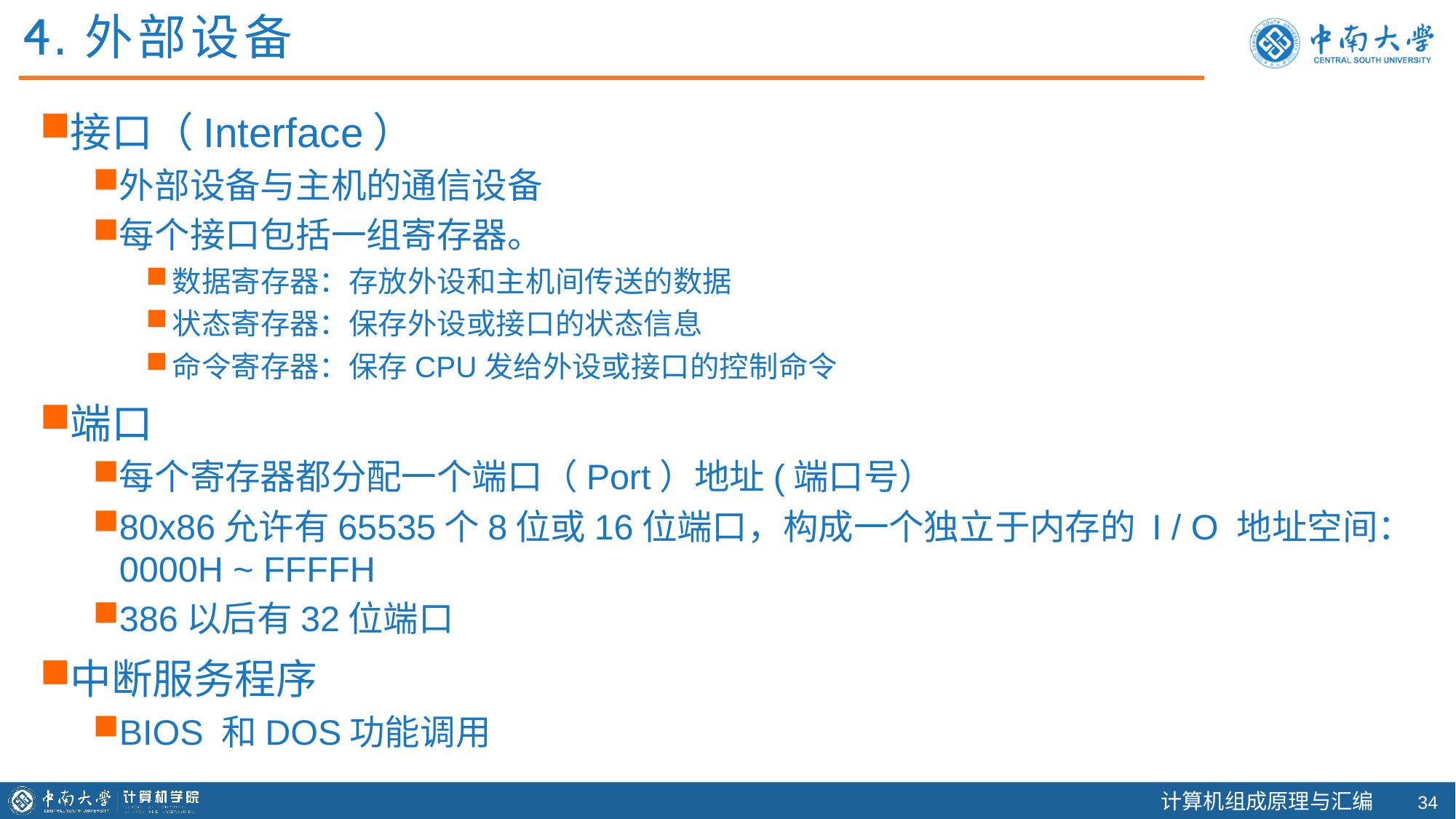

4.外部设备
接口（Interface）
外部设备与主机的通信设备
每个接口包括一组寄存器。
数据寄存器：存放外设和主机间传送的数据
状态寄存器：保存外设或接口的状态信息
命令寄存器：保存CPU发给外设或接口的控制命令
端口
每个寄存器都分配一个端口（Port）地址(端口号）
80x86允许有65535个8位或16位端口，构成一个独立于内存的 I / O 地址空间：0000H ~ FFFFH
386以后有32位端口
中断服务程序
BIOS 和DOS功能调用

34